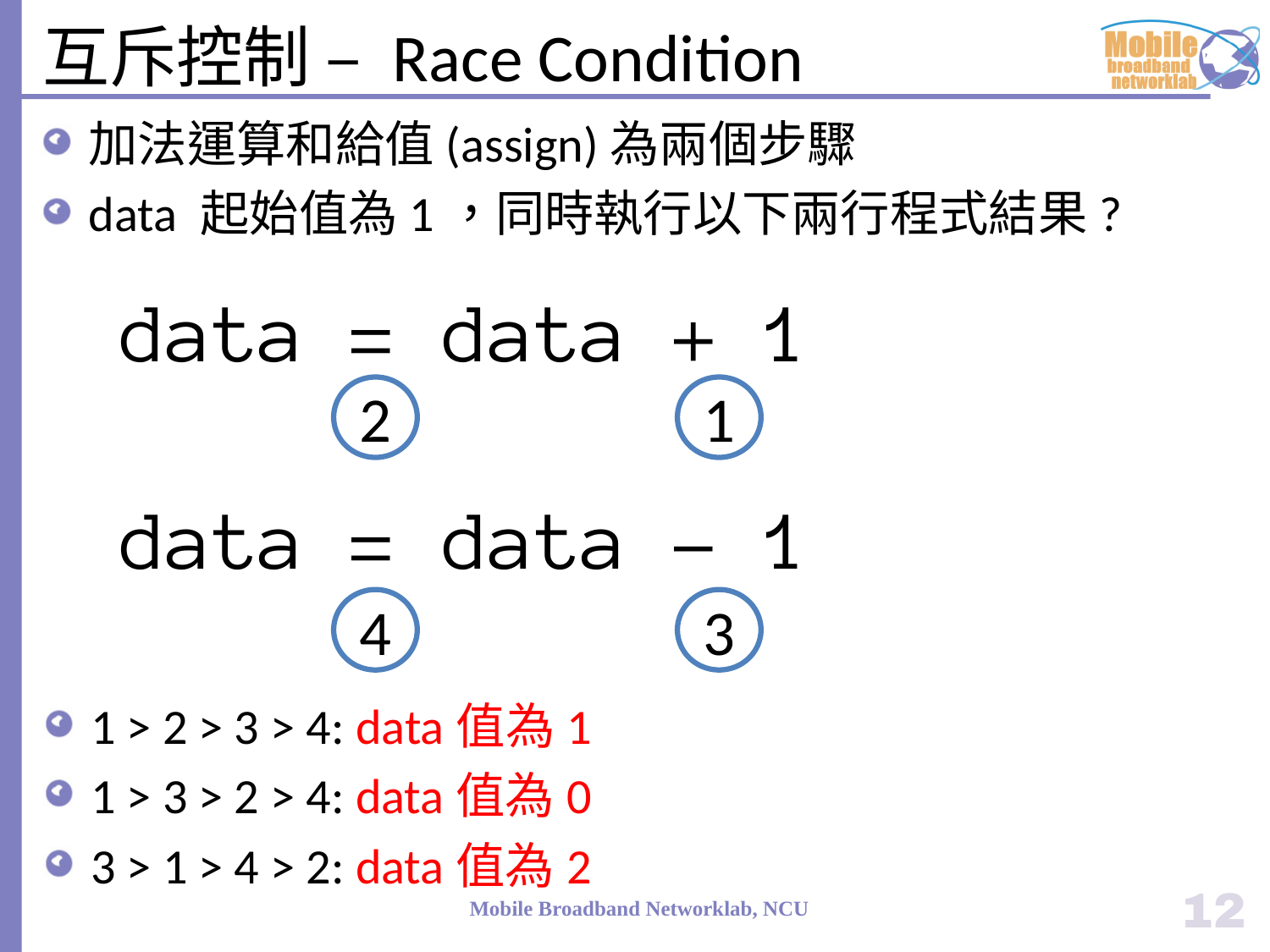

# 互斥控制 – Race Condition
加法運算和給值(assign)為兩個步驟
data 起始值為1，同時執行以下兩行程式結果?
data = data + 1
2
1
data = data - 1
4
3
1 > 2 > 3 > 4: data值為1
1 > 3 > 2 > 4: data值為0
3 > 1 > 4 > 2: data值為2
12